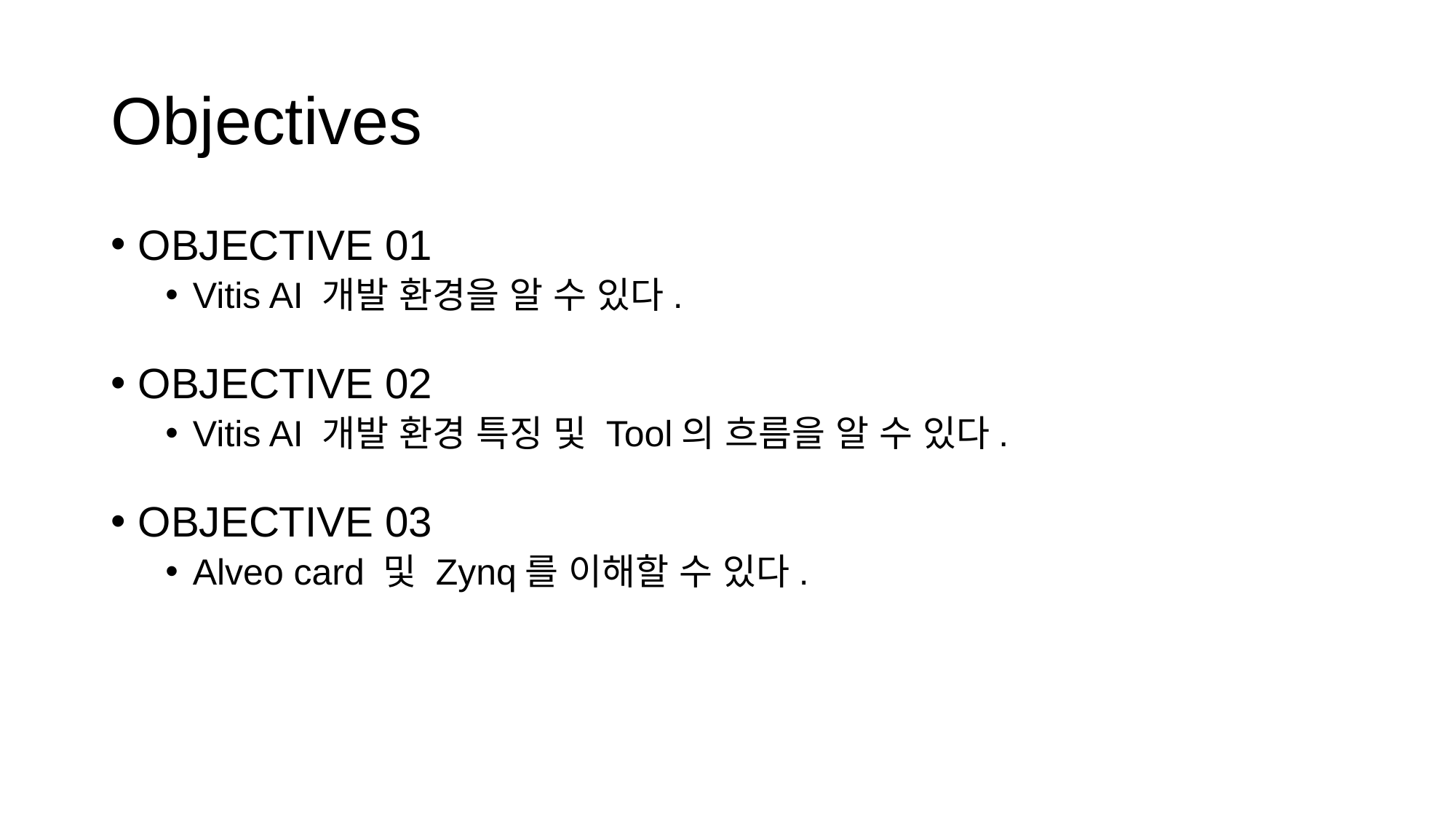

# Objectives
OBJECTIVE 01
Vitis AI 개발 환경을 알 수 있다.
OBJECTIVE 02
Vitis AI 개발 환경 특징 및 Tool의 흐름을 알 수 있다.
OBJECTIVE 03
Alveo card 및 Zynq를 이해할 수 있다.